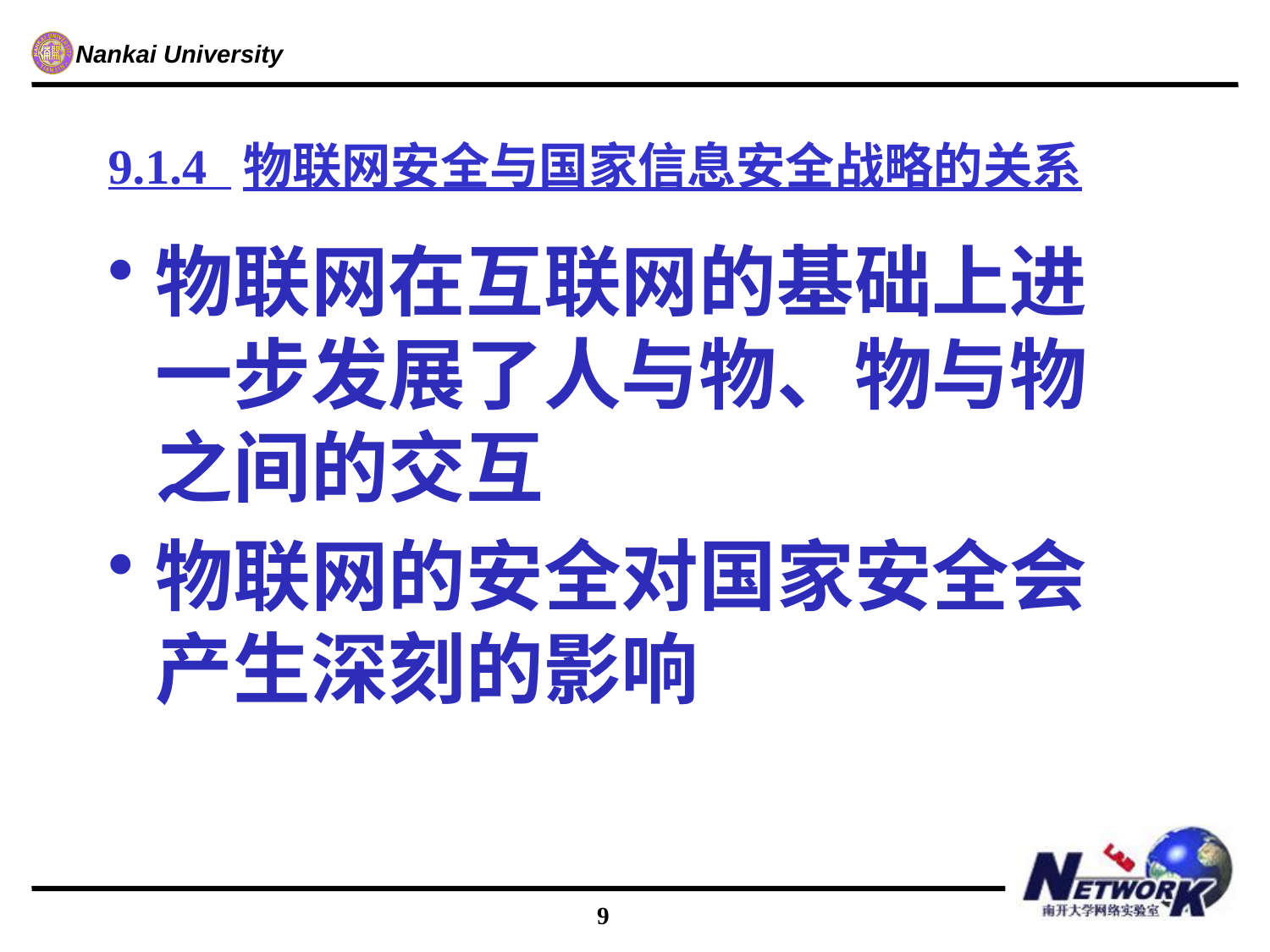

# 9.1.4  物联网安全与国家信息安全战略的关系
物联网在互联网的基础上进一步发展了人与物、物与物之间的交互
物联网的安全对国家安全会产生深刻的影响
9